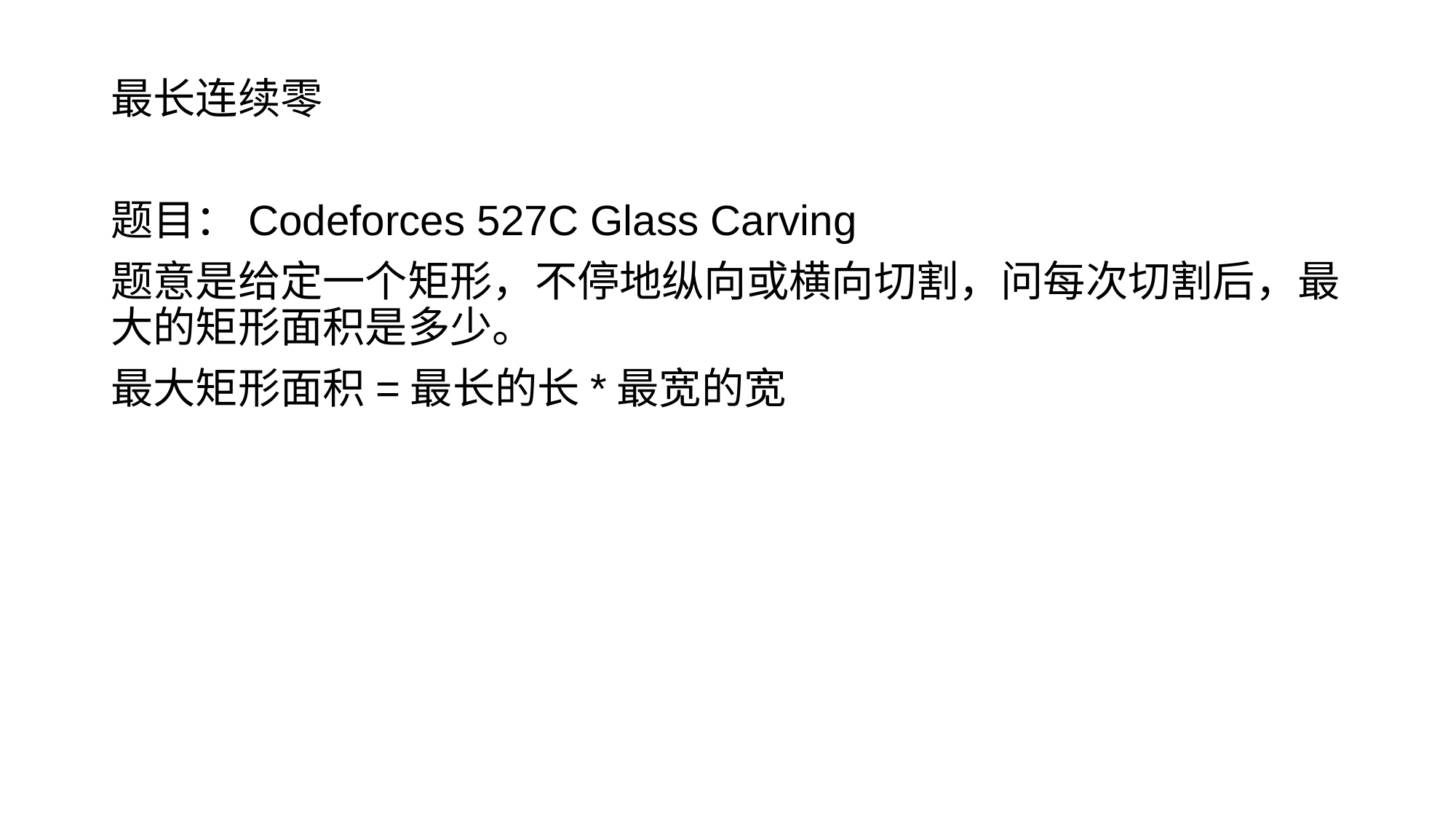

最长连续零

题目：Codeforces 527C Glass Carving
题意是给定一个矩形，不停地纵向或横向切割，问每次切割后，最大的矩形面积是多少。
最大矩形面积=最长的长*最宽的宽